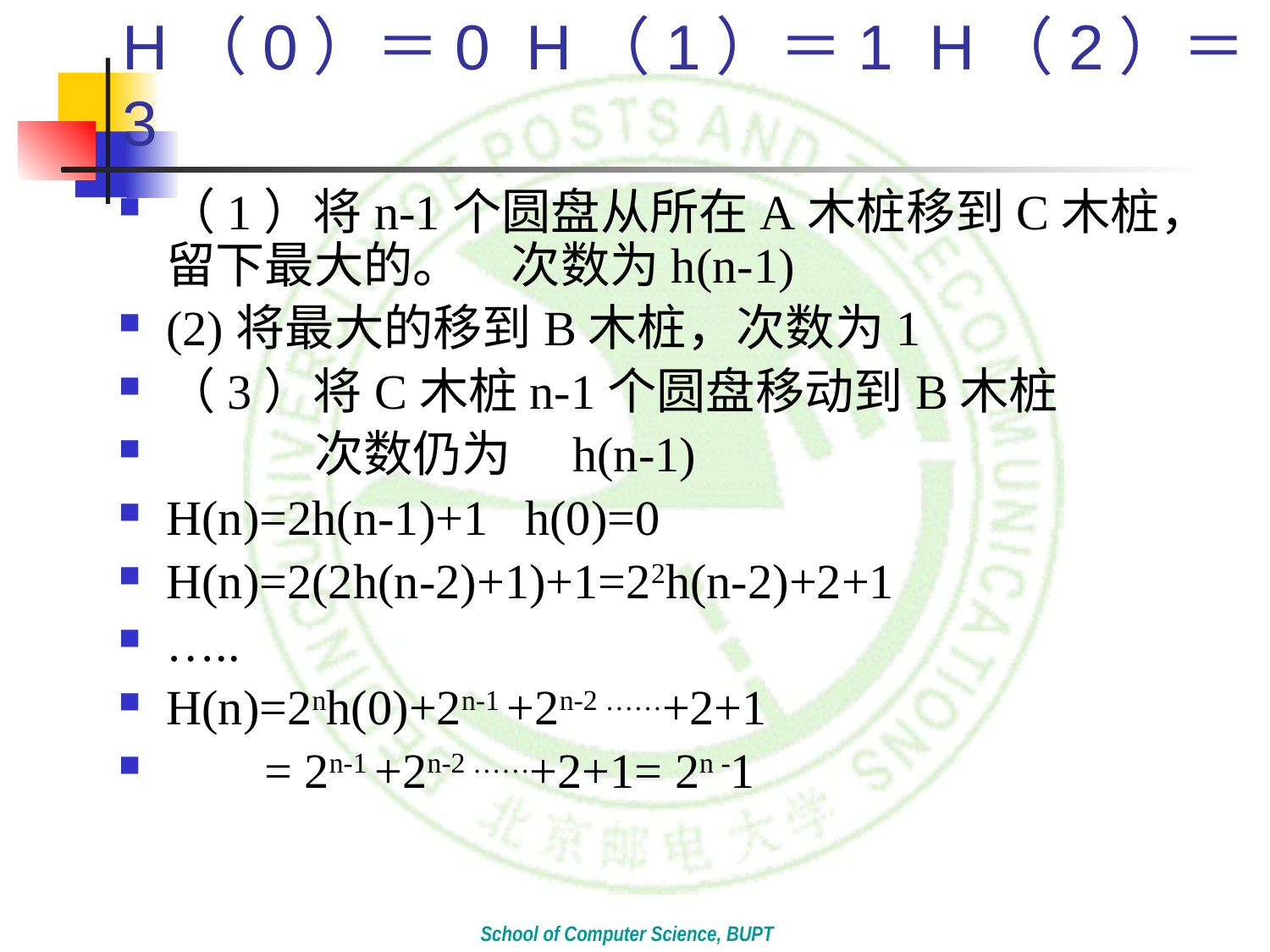

# H（0）＝0  H（1）＝1  H（2）＝3
（1）将n-1个圆盘从所在A木桩移到C木桩，留下最大的。　次数为h(n-1)
(2)将最大的移到B木桩，次数为1
（3）将C木桩n-1个圆盘移动到B木桩
　　　次数仍为　h(n-1)
H(n)=2h(n-1)+1   h(0)=0
H(n)=2(2h(n-2)+1)+1=22h(n-2)+2+1
…..
H(n)=2nh(0)+2n-1 +2n-2 ……+2+1
        = 2n-1 +2n-2 ……+2+1= 2n -1

School of Computer Science, BUPT